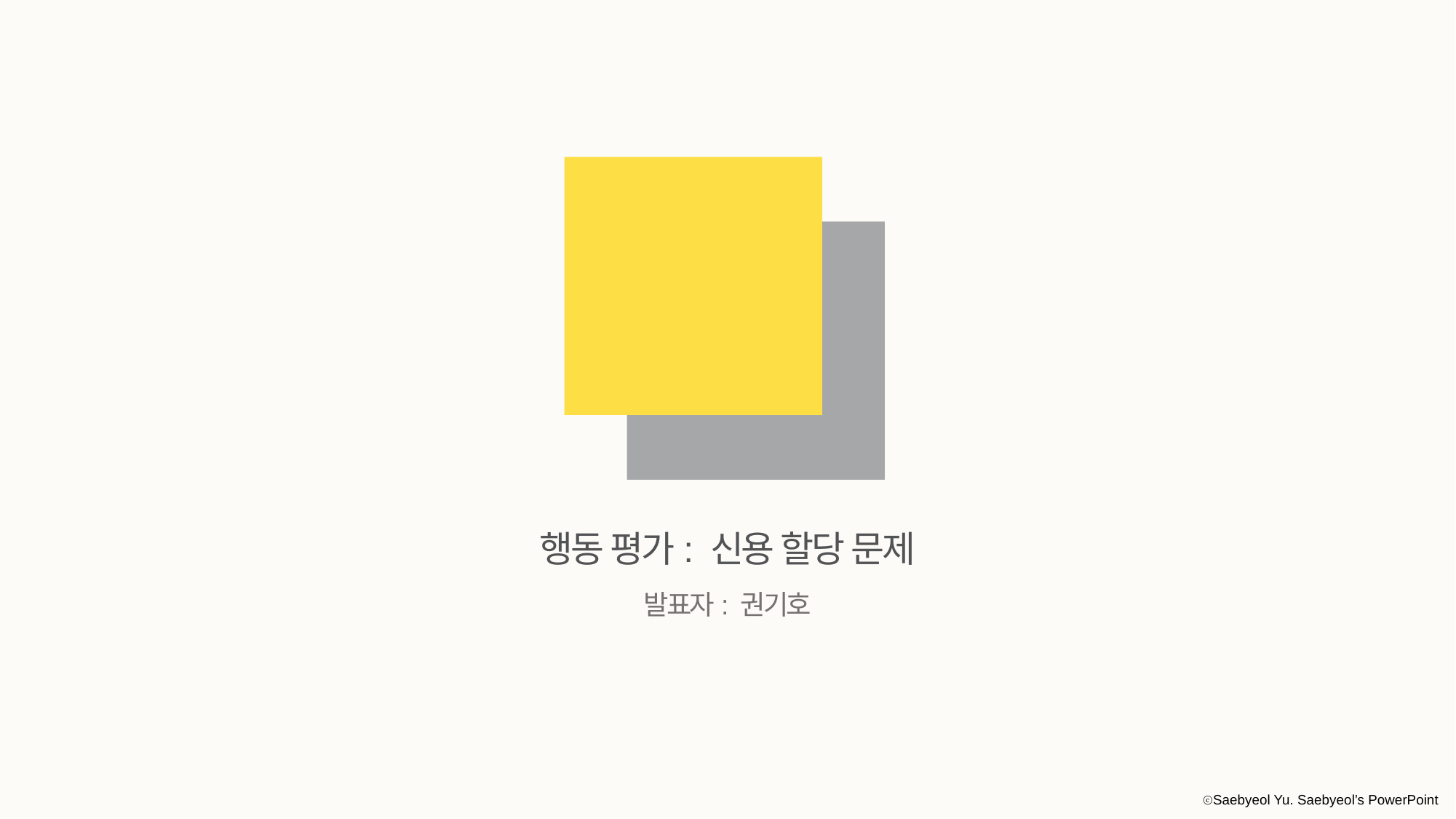

행동 평가: 신용 할당 문제
발표자: 권기호